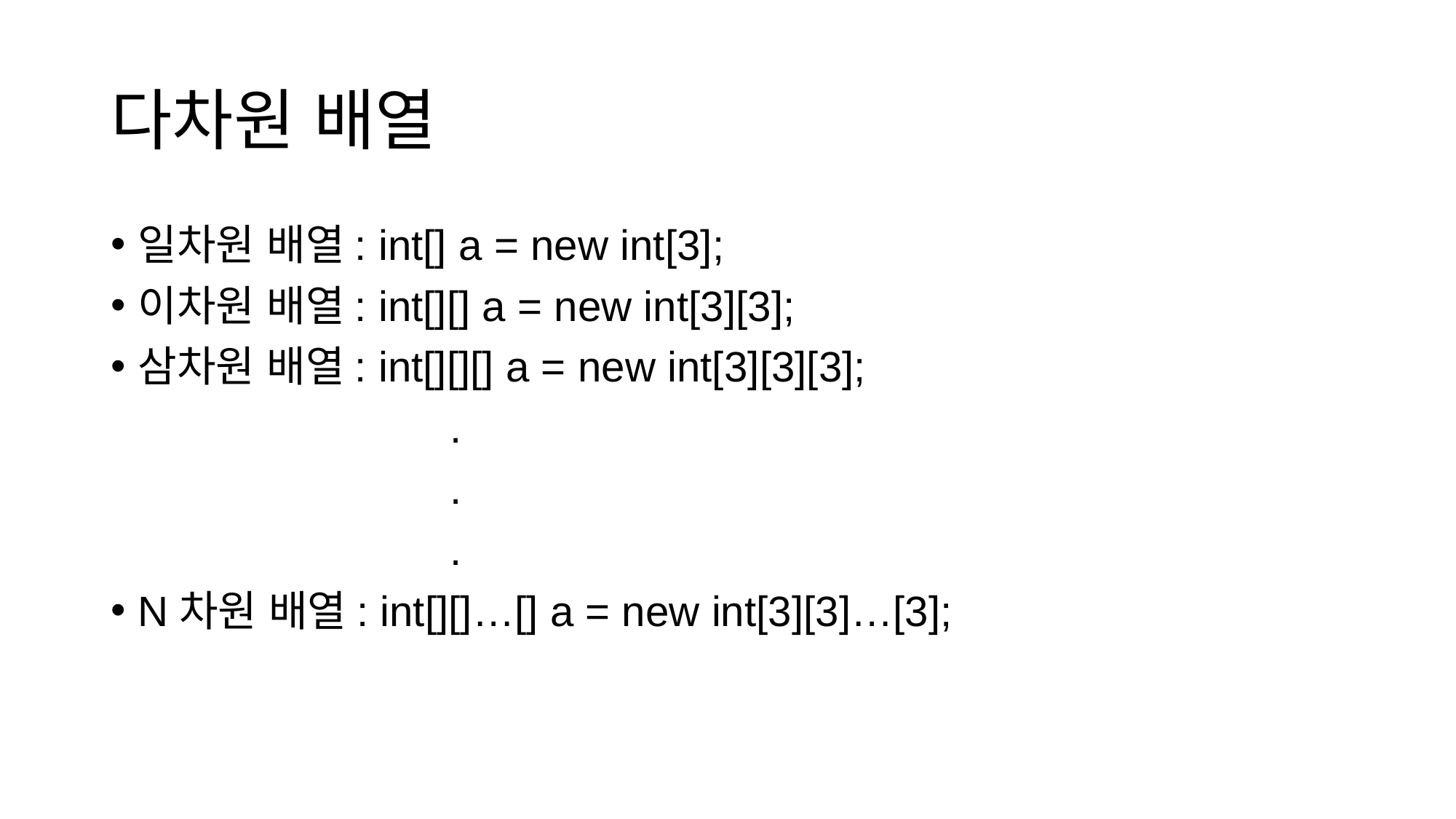

# 다차원 배열
일차원 배열: int[] a = new int[3];
이차원 배열: int[][] a = new int[3][3];
삼차원 배열: int[][][] a = new int[3][3][3];
			 .
 			 .
	  		 .
N차원 배열: int[][]…[] a = new int[3][3]…[3];